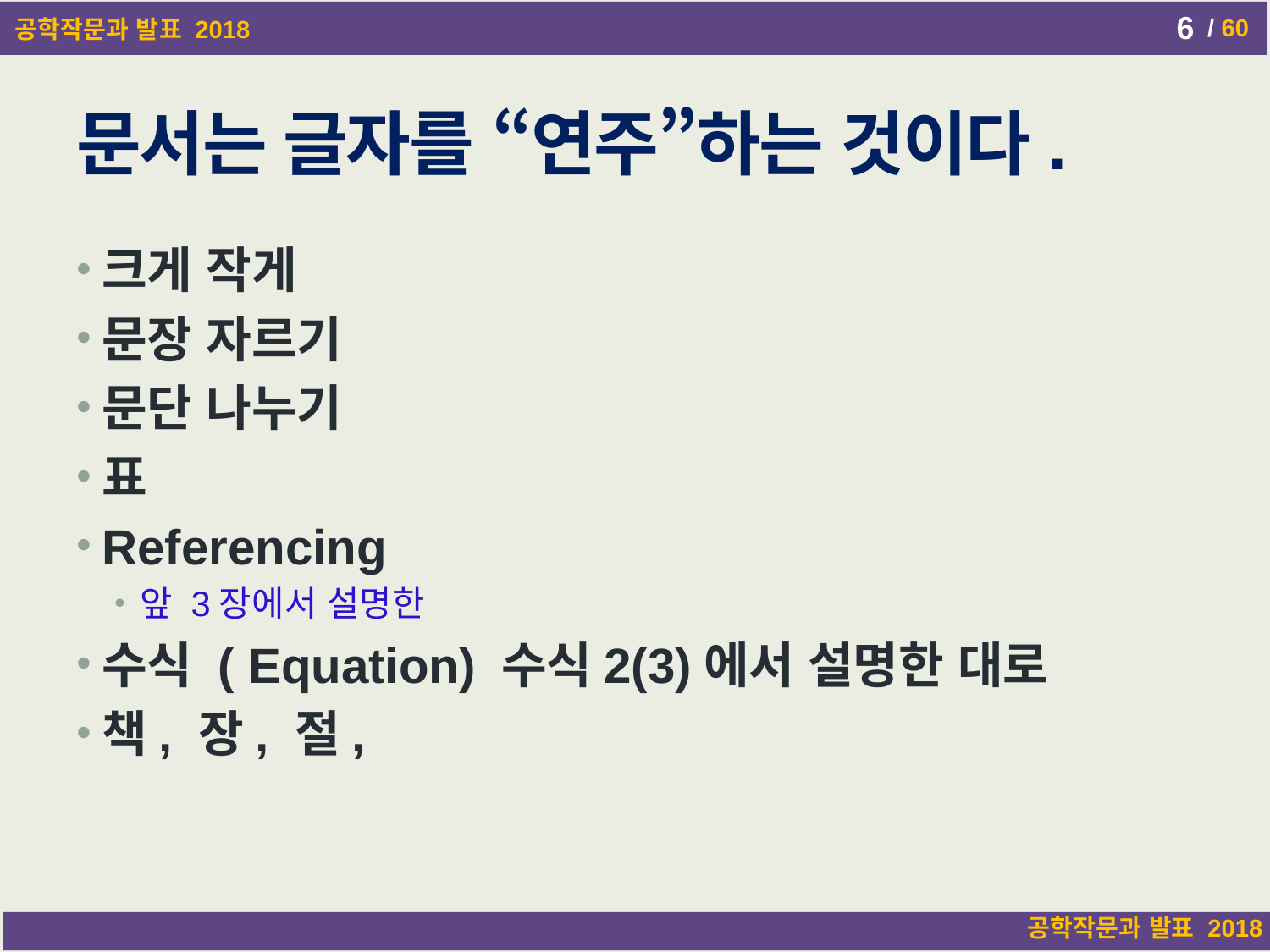

6
# 문서는 글자를 “연주”하는 것이다.
크게 작게
문장 자르기
문단 나누기
표
Referencing
앞 3장에서 설명한
수식 ( Equation) 수식2(3)에서 설명한 대로
책, 장, 절,